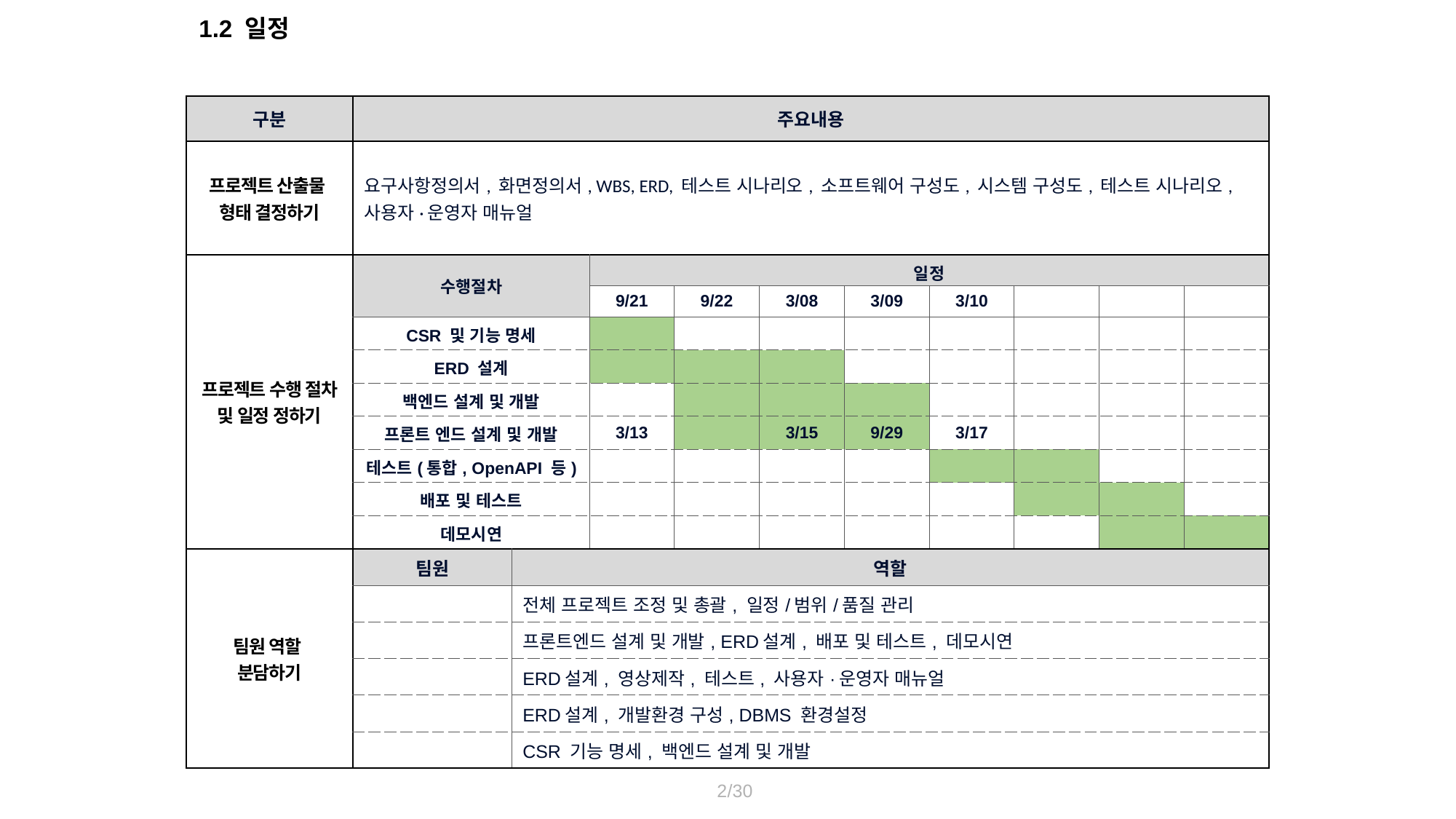

1.2 일정
| 구분 | 주요내용 |  |  |  |  |  |  |  |  |  |
| --- | --- | --- | --- | --- | --- | --- | --- | --- | --- | --- |
| 프로젝트 산출물 형태 결정하기 | 요구사항정의서, 화면정의서, WBS, ERD, 테스트 시나리오, 소프트웨어 구성도, 시스템 구성도, 테스트 시나리오, 사용자·운영자 매뉴얼 |  |  |  |  |  |  |  |  |  |
| 프로젝트 수행 절차 및 일정 정하기 | 수행절차 |  | 일정 |  |  |  |  |  |  |  |
|  |  |  | 9/21 | 9/22 | 3/08 | 3/09 | 3/10 |  |  |  |
|  | CSR 및 기능 명세 |  |  |  |  |  |  |  |  |  |
|  | ERD 설계 |  |  |  |  |  |  |  |  |  |
|  | 백엔드 설계 및 개발 |  |  |  |  |  |  |  |  |  |
|  | 프론트 엔드 설계 및 개발 |  | 3/13 |  | 3/15 | 9/29 | 3/17 |  |  |  |
|  | 테스트(통합, OpenAPI 등) |  |  |  |  |  |  |  |  |  |
|  | 배포 및 테스트 |  |  |  |  |  |  |  |  |  |
|  | 데모시연 |  |  |  |  |  |  |  |  |  |
| 팀원 역할 분담하기 | 팀원 | 역할 |  |  |  |  |  |  |  |  |
|  |  | 전체 프로젝트 조정 및 총괄, 일정/범위/품질 관리 |  |  |  |  |  |  |  |  |
|  |  | 프론트엔드 설계 및 개발, ERD설계, 배포 및 테스트, 데모시연 |  |  |  |  |  |  |  |  |
|  |  | ERD설계, 영상제작, 테스트, 사용자·운영자 매뉴얼 |  |  |  |  |  |  |  |  |
|  |  | ERD설계, 개발환경 구성, DBMS 환경설정 |  |  |  |  |  |  |  |  |
|  |  | CSR 기능 명세, 백엔드 설계 및 개발 |  |  |  |  |  |  |  |  |
2/30